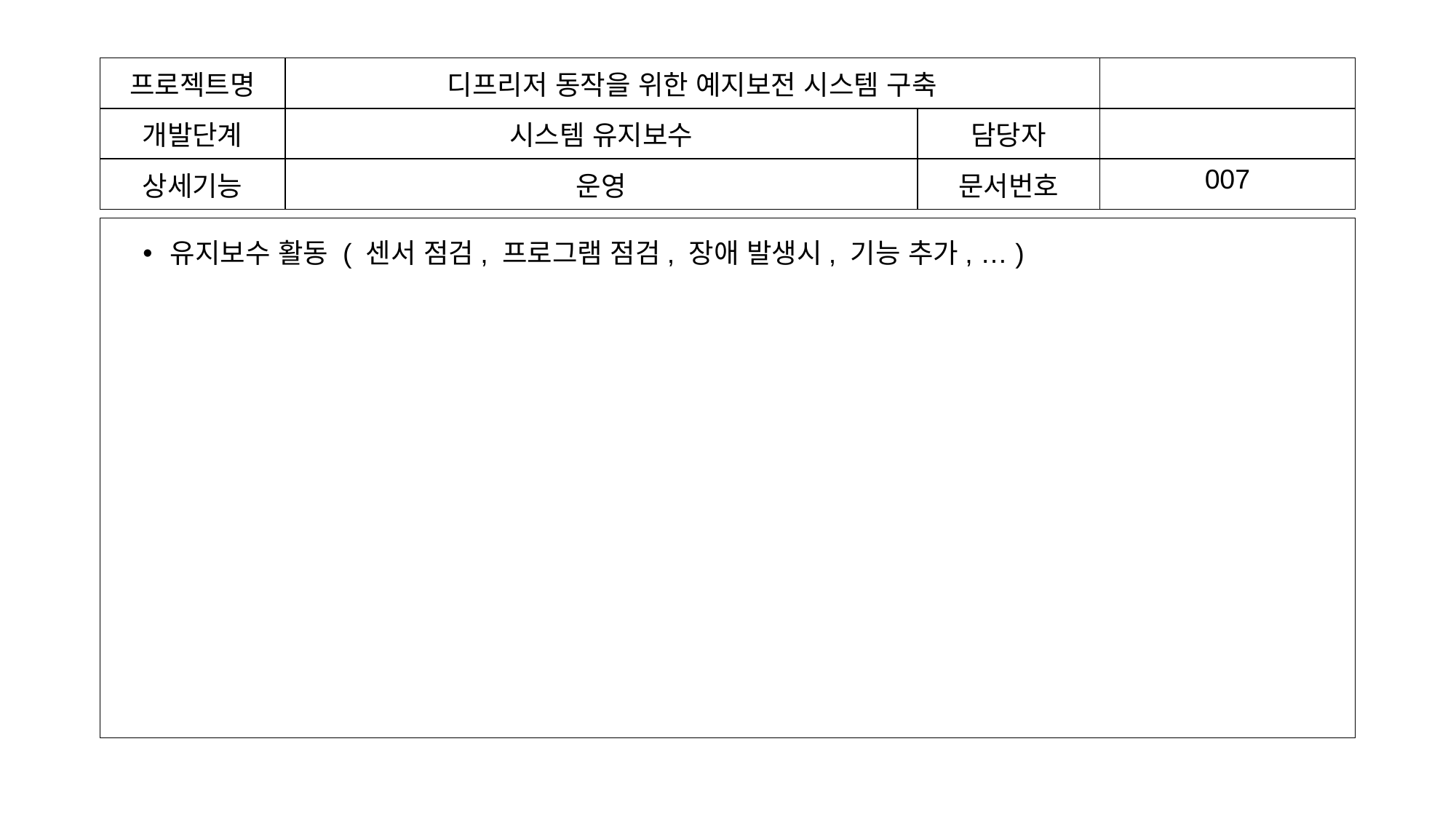

| 프로젝트명 | 디프리저 동작을 위한 예지보전 시스템 구축 |  |  |
| --- | --- | --- | --- |
| 개발단계 | 시스템 유지보수 | 담당자 |  |
| 상세기능 | 운영 | 문서번호 | 007 |
유지보수 활동 ( 센서 점검, 프로그램 점검, 장애 발생시, 기능 추가, … )